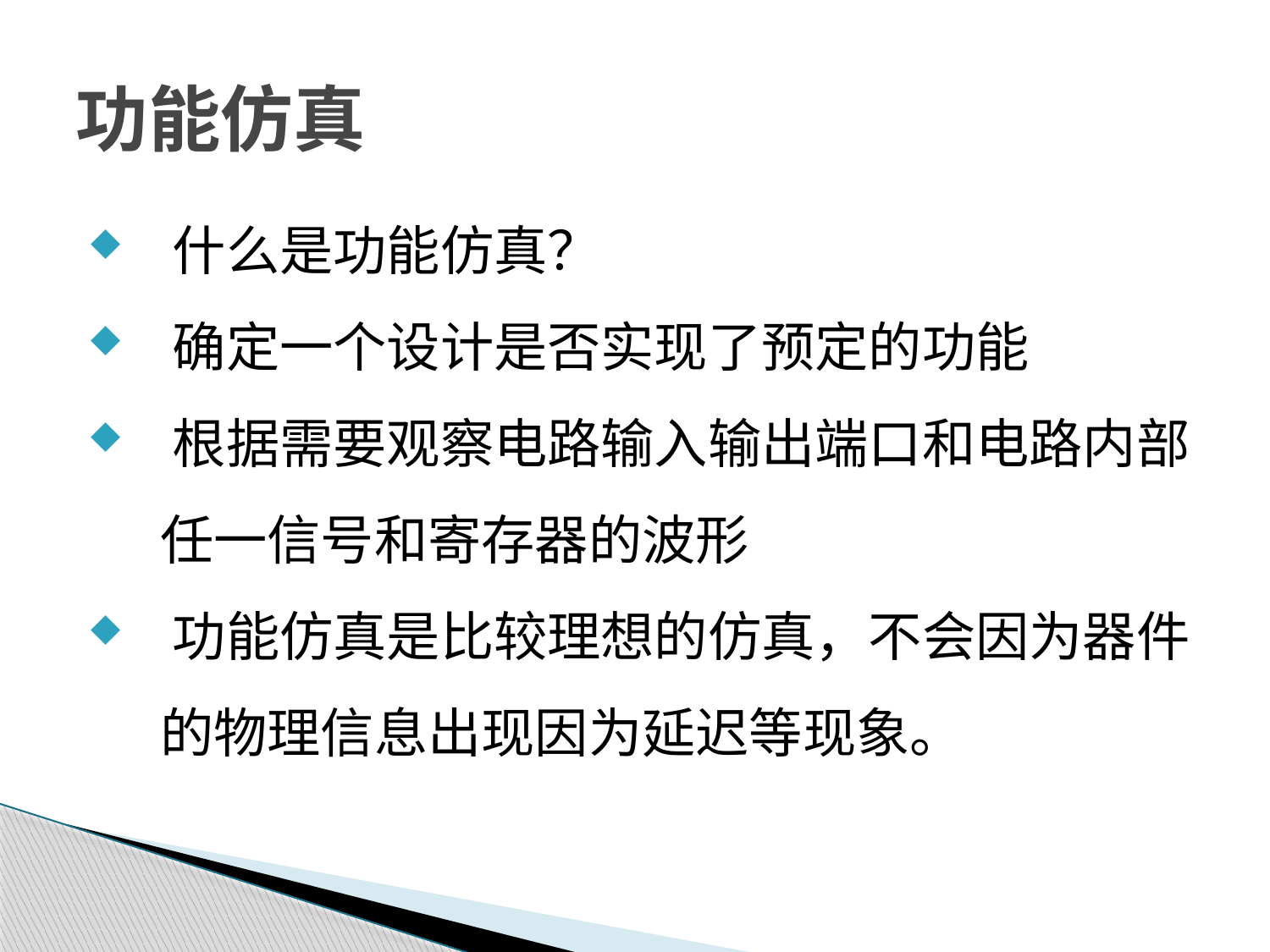

# 功能仿真
   什么是功能仿真？
   确定一个设计是否实现了预定的功能
   根据需要观察电路输入输出端口和电路内部
     任一信号和寄存器的波形
   功能仿真是比较理想的仿真，不会因为器件
     的物理信息出现因为延迟等现象。